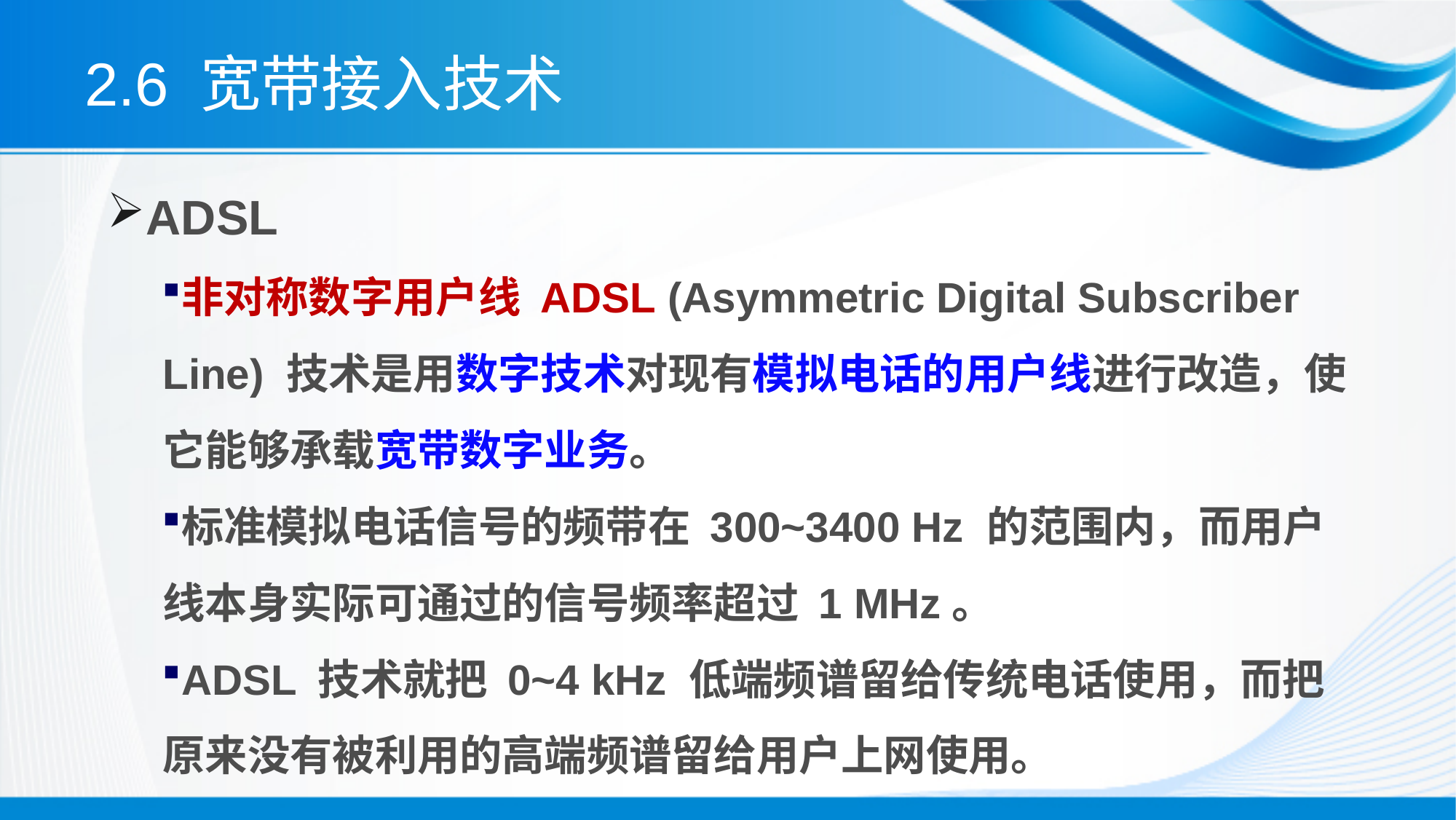

# 2.6 宽带接入技术
ADSL
非对称数字用户线 ADSL (Asymmetric Digital Subscriber Line) 技术是用数字技术对现有模拟电话的用户线进行改造，使它能够承载宽带数字业务。
标准模拟电话信号的频带在 300~3400 Hz 的范围内，而用户线本身实际可通过的信号频率超过 1 MHz。
ADSL 技术就把 0~4 kHz 低端频谱留给传统电话使用，而把原来没有被利用的高端频谱留给用户上网使用。